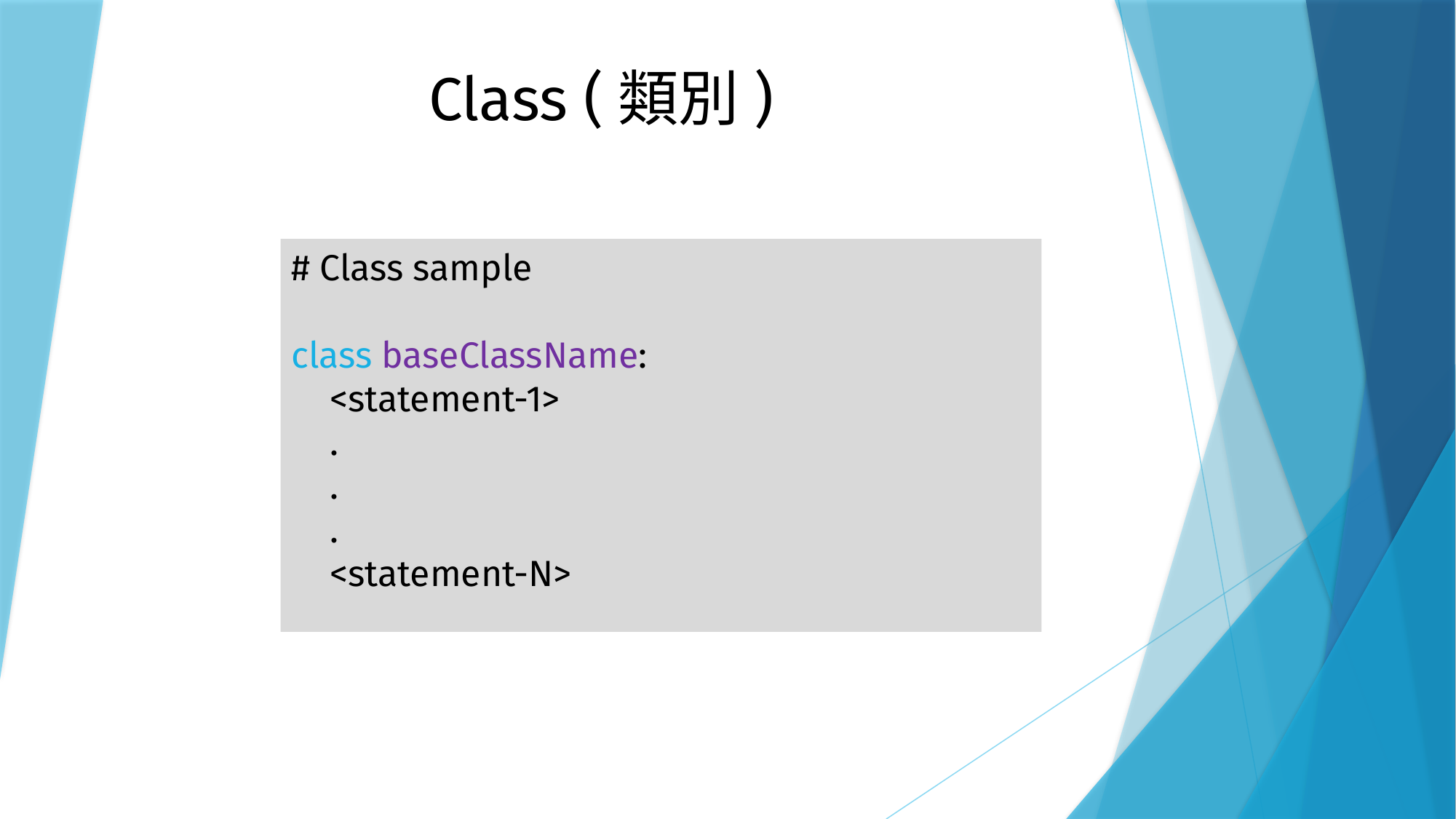

Class (類別)
# Class sample

class baseClassName:
    <statement-1>
    .
    .
    .
    <statement-N>